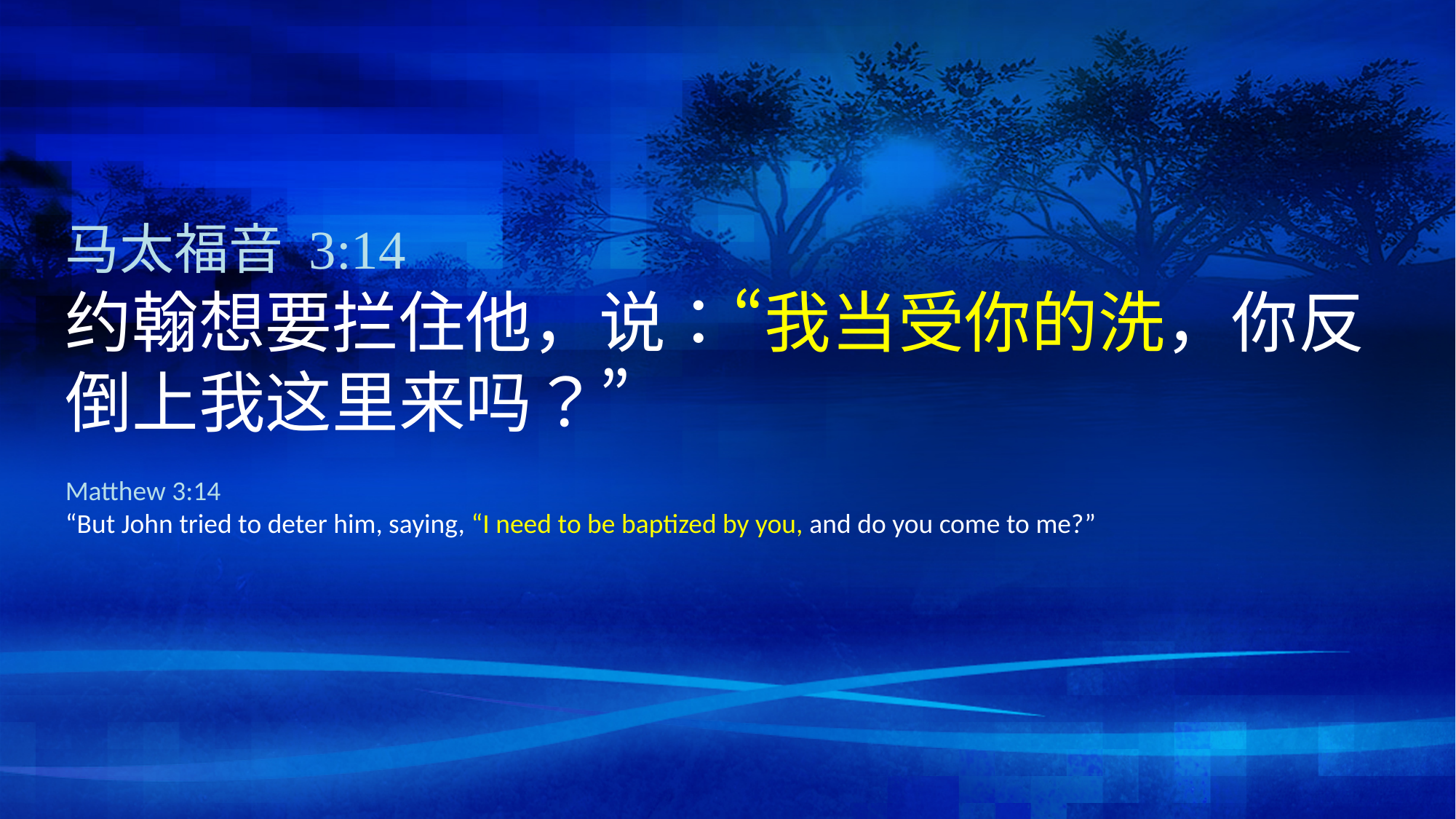

马太福音 3:14
约翰想要拦住他，说：“我当受你的洗，你反倒上我这里来吗？”

Matthew 3:14
“But John tried to deter him, saying, “I need to be baptized by you, and do you come to me?”